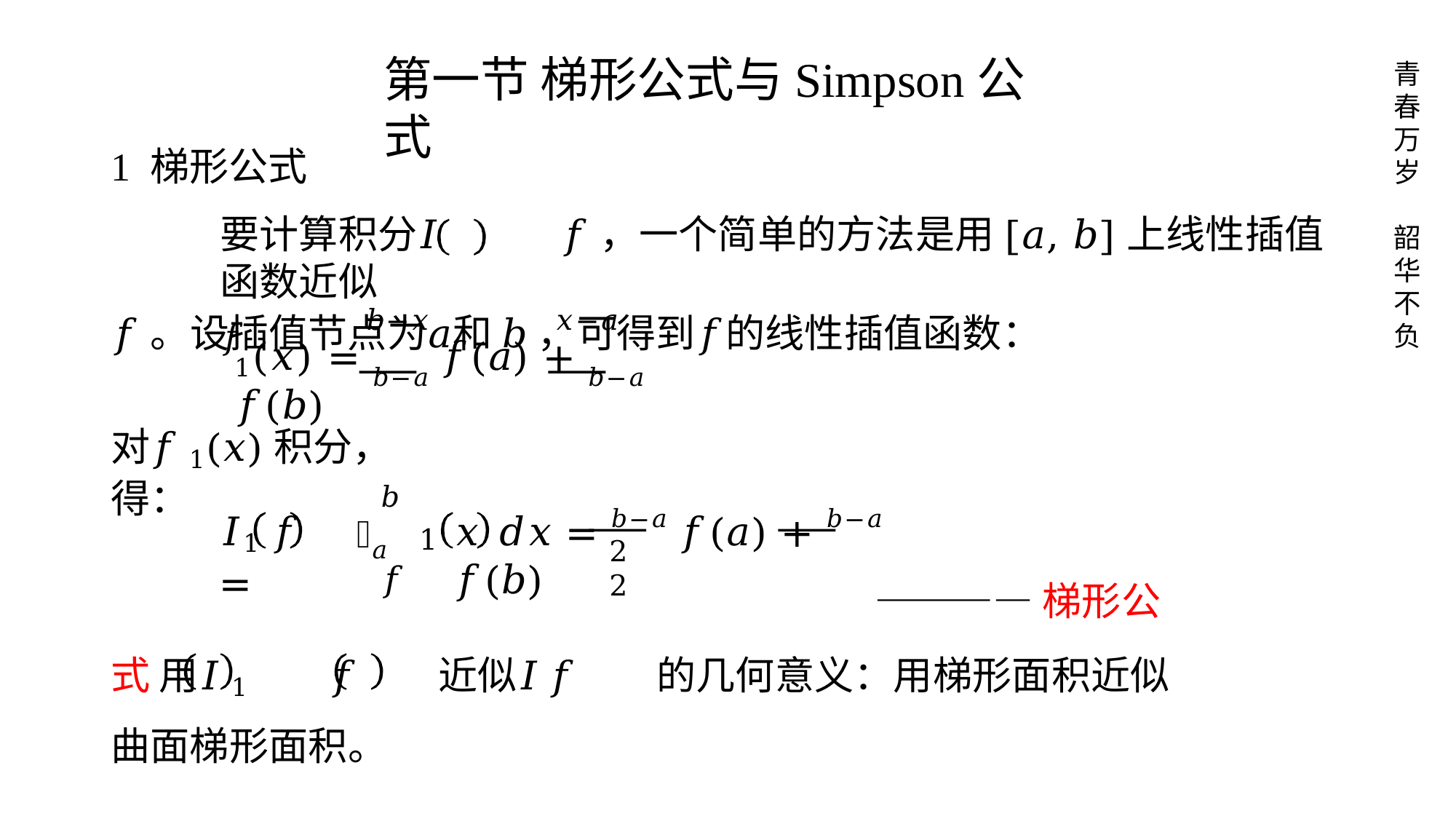

# 第一节 梯形公式与Simpson公式
青 春 万 岁
1 梯形公式
要计算积分𝐼	𝑓	，一个简单的方法是用[𝑎, 𝑏]上线性插值函数近似
𝑓。设插值节点为𝑎和𝑏 ，可得到𝑓的线性插值函数：

韶 华 不 负
𝑓	𝑏−𝑥	𝑥−𝑎
1(𝑥) = 𝑏−𝑎 𝑓(𝑎) + 𝑏−𝑎 𝑓(𝑏)

对𝑓1(𝑥)积分，得：
𝑏 𝑓
𝐼1	𝑓	=
𝑥	𝑑𝑥 = 𝑏−𝑎 𝑓(𝑎) + 𝑏−𝑎 𝑓(𝑏)
׬𝑎

1

2	2
————梯形公式 用𝐼1	𝑓	近似𝐼	𝑓	的几何意义：用梯形面积近似曲面梯形面积。